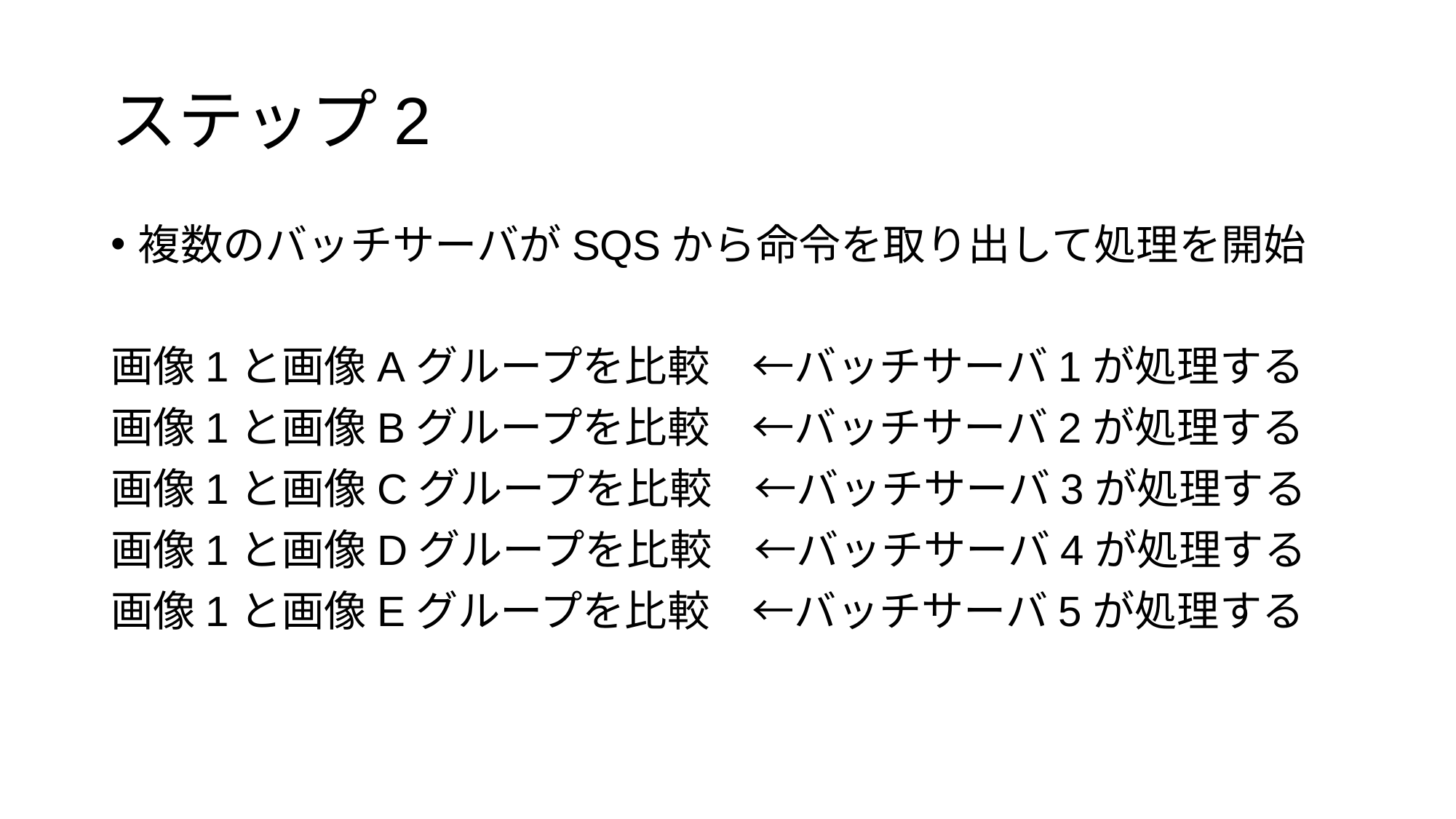

# ステップ2
複数のバッチサーバがSQSから命令を取り出して処理を開始

画像1と画像Aグループを比較　←バッチサーバ1が処理する
画像1と画像Bグループを比較　←バッチサーバ2が処理する
画像1と画像Cグループを比較　←バッチサーバ3が処理する
画像1と画像Dグループを比較　←バッチサーバ4が処理する
画像1と画像Eグループを比較　←バッチサーバ5が処理する